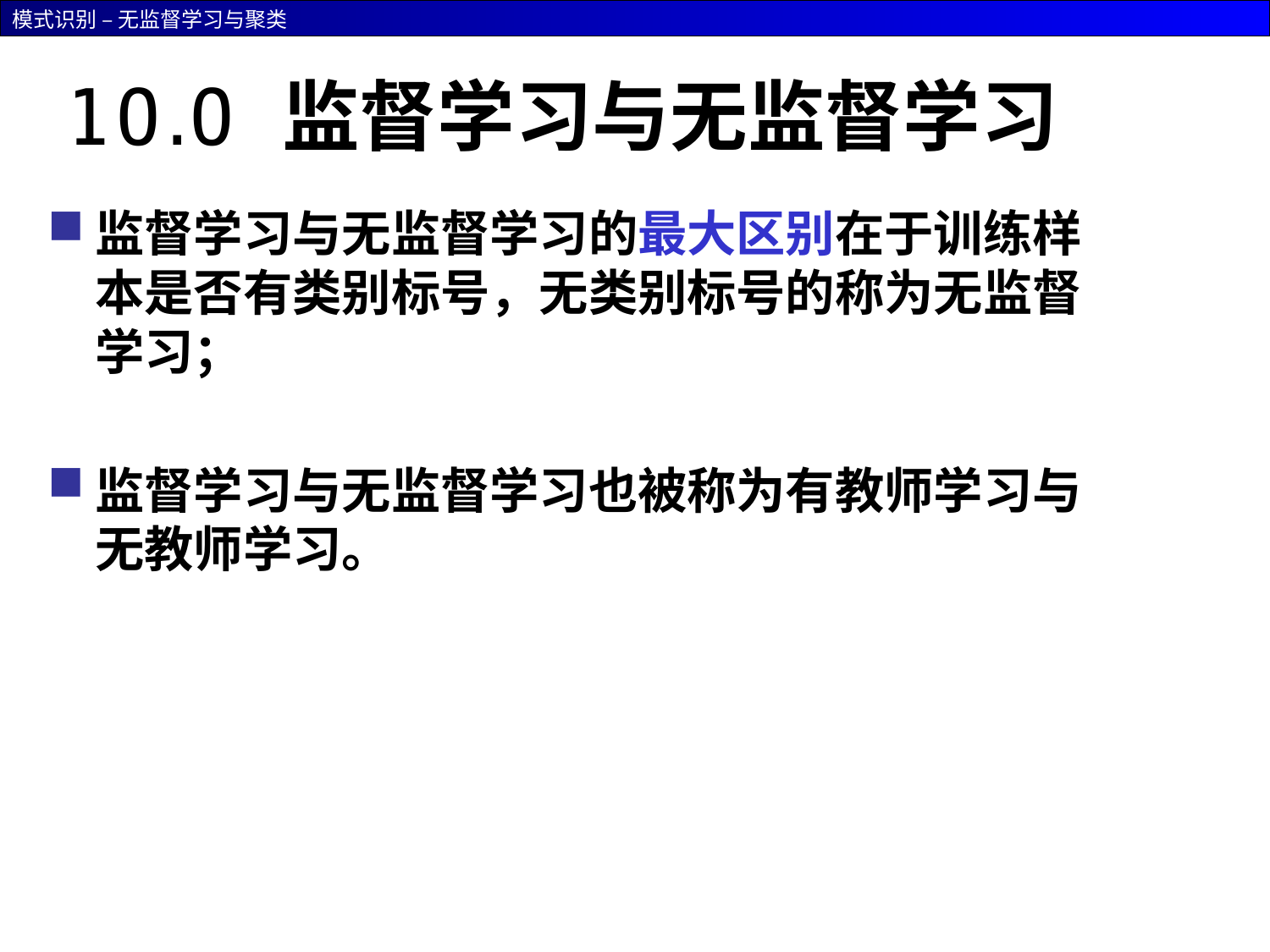

# 10.0 监督学习与无监督学习
监督学习与无监督学习的最大区别在于训练样本是否有类别标号，无类别标号的称为无监督学习；

监督学习与无监督学习也被称为有教师学习与无教师学习。